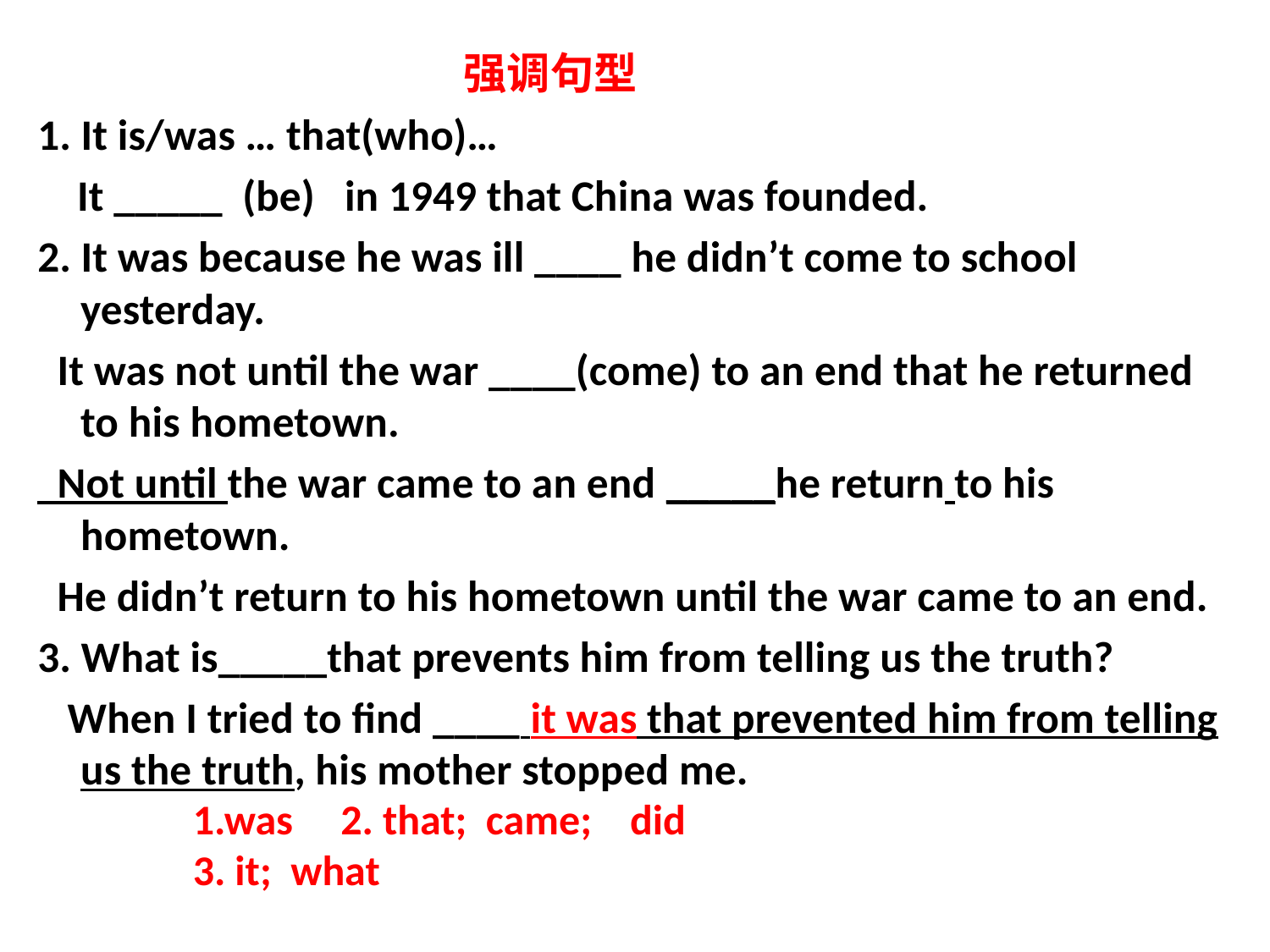

强调句型
1. It is/was … that(who)…
    It _____  (be)   in 1949 that China was founded.
2. It was because he was ill ____ he didn’t come to school yesterday.
  It was not until the war ____(come) to an end that he returned to his hometown.
  Not until the war came to an end _____he return to his hometown.
  He didn’t return to his hometown until the war came to an end.
3. What is_____that prevents him from telling us the truth?
   When I tried to find ____ it was that prevented him from telling us the truth, his mother stopped me.

1.was     2. that;  came;    did
3. it;  what